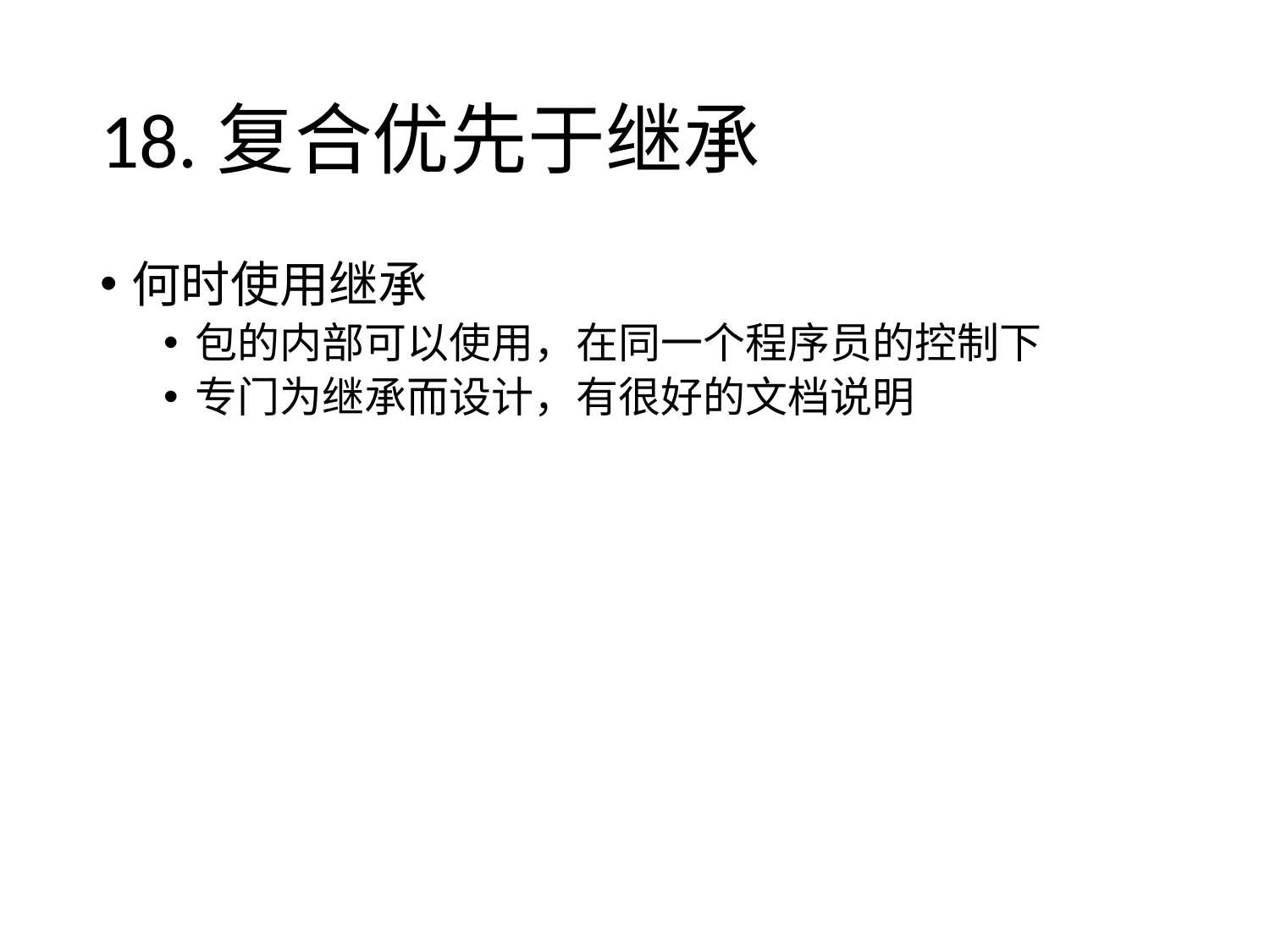

# 18.复合优先于继承
何时使用继承
包的内部可以使用，在同一个程序员的控制下
专门为继承而设计，有很好的文档说明